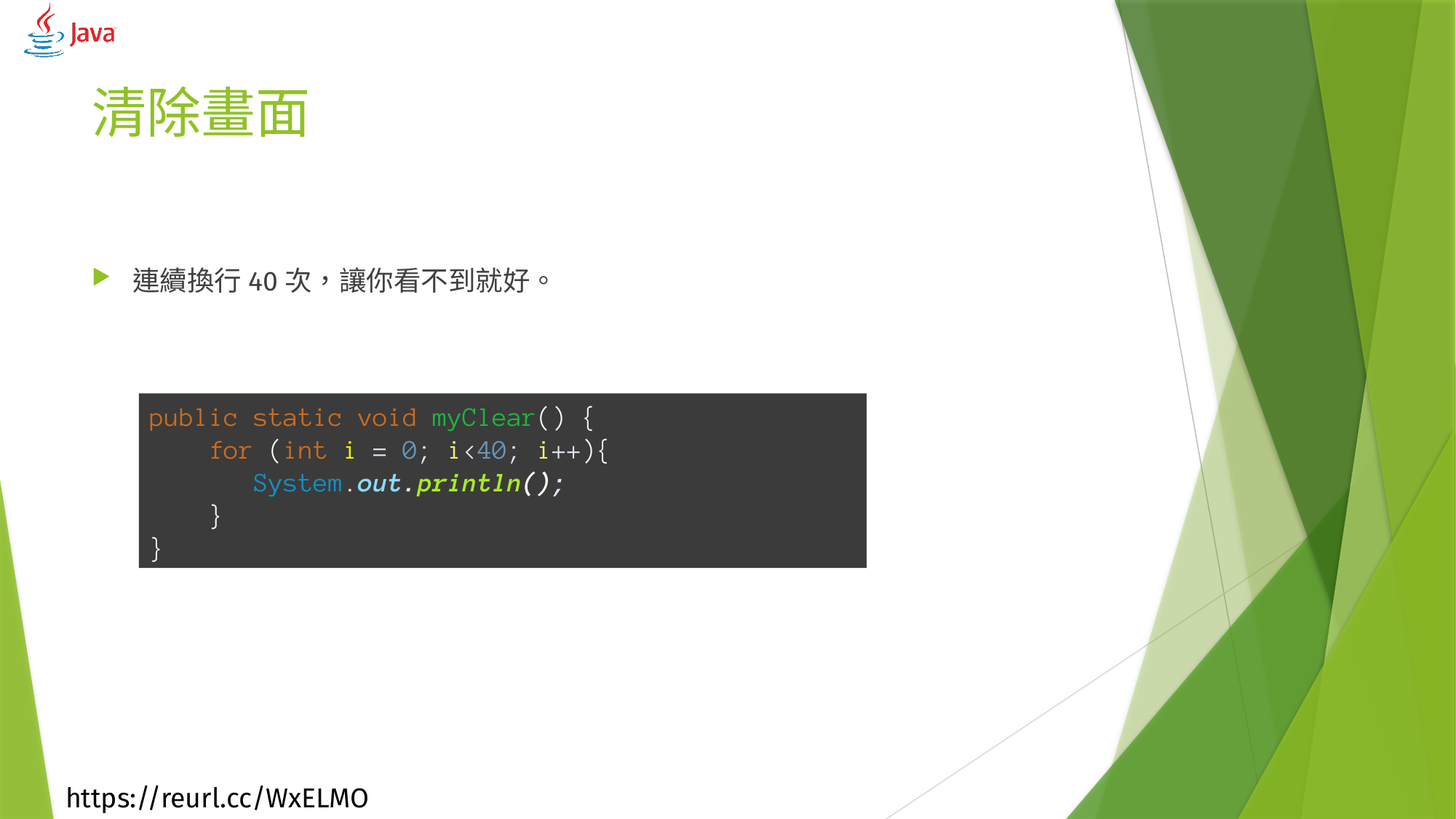

# 清除畫面
連續換行40次，讓你看不到就好。
public static void myClear() {
    for (int i = 0; i<40; i++){
       System.out.println();
    }
}